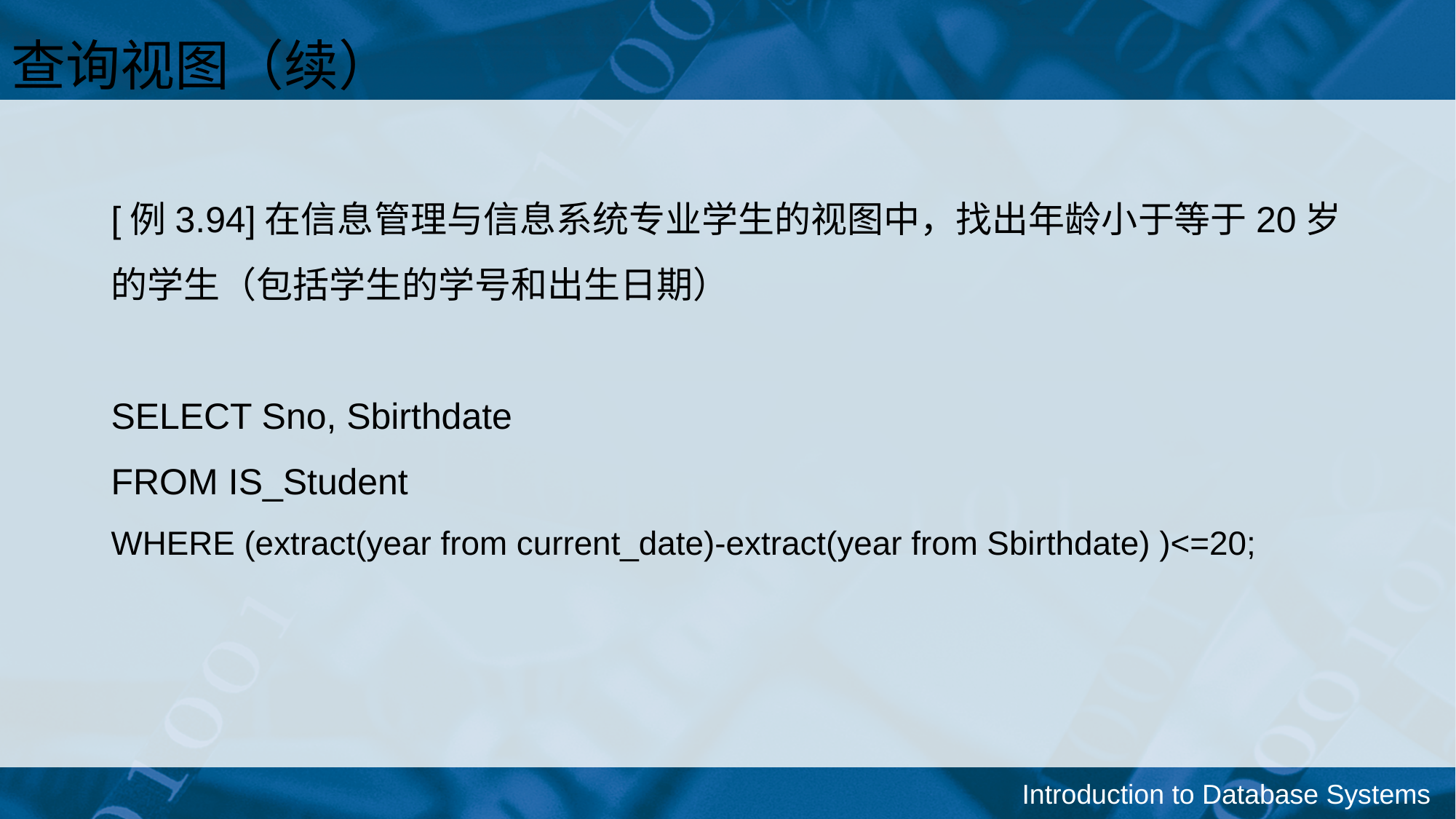

查询视图（续）
[例3.94]在信息管理与信息系统专业学生的视图中，找出年龄小于等于20岁的学生（包括学生的学号和出生日期）

SELECT Sno, Sbirthdate
FROM IS_Student
WHERE (extract(year from current_date)-extract(year from Sbirthdate) )<=20;